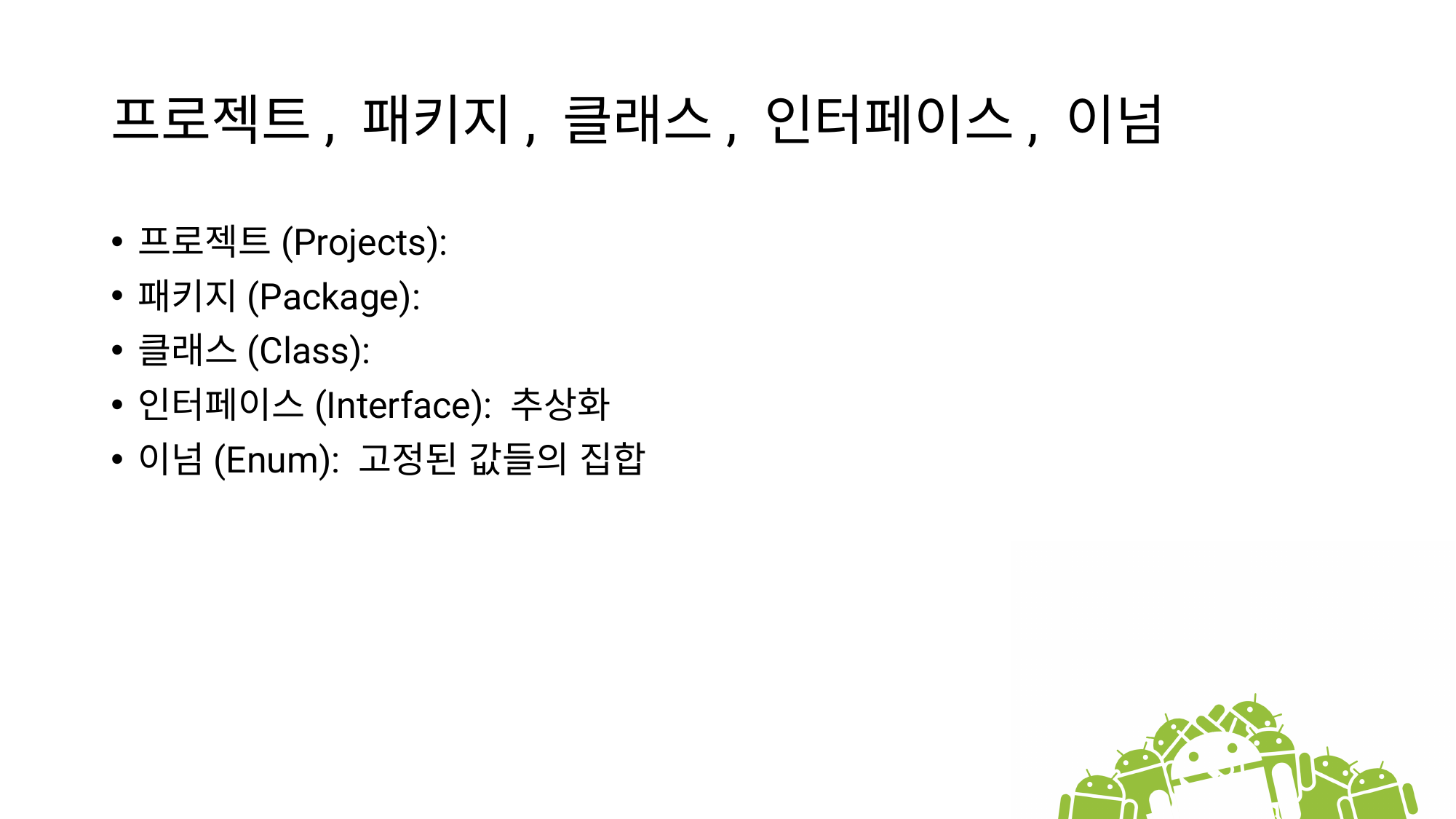

# 프로젝트, 패키지, 클래스, 인터페이스, 이넘
프로젝트(Projects):
패키지(Package):
클래스(Class):
인터페이스(Interface): 추상화
이넘(Enum): 고정된 값들의 집합